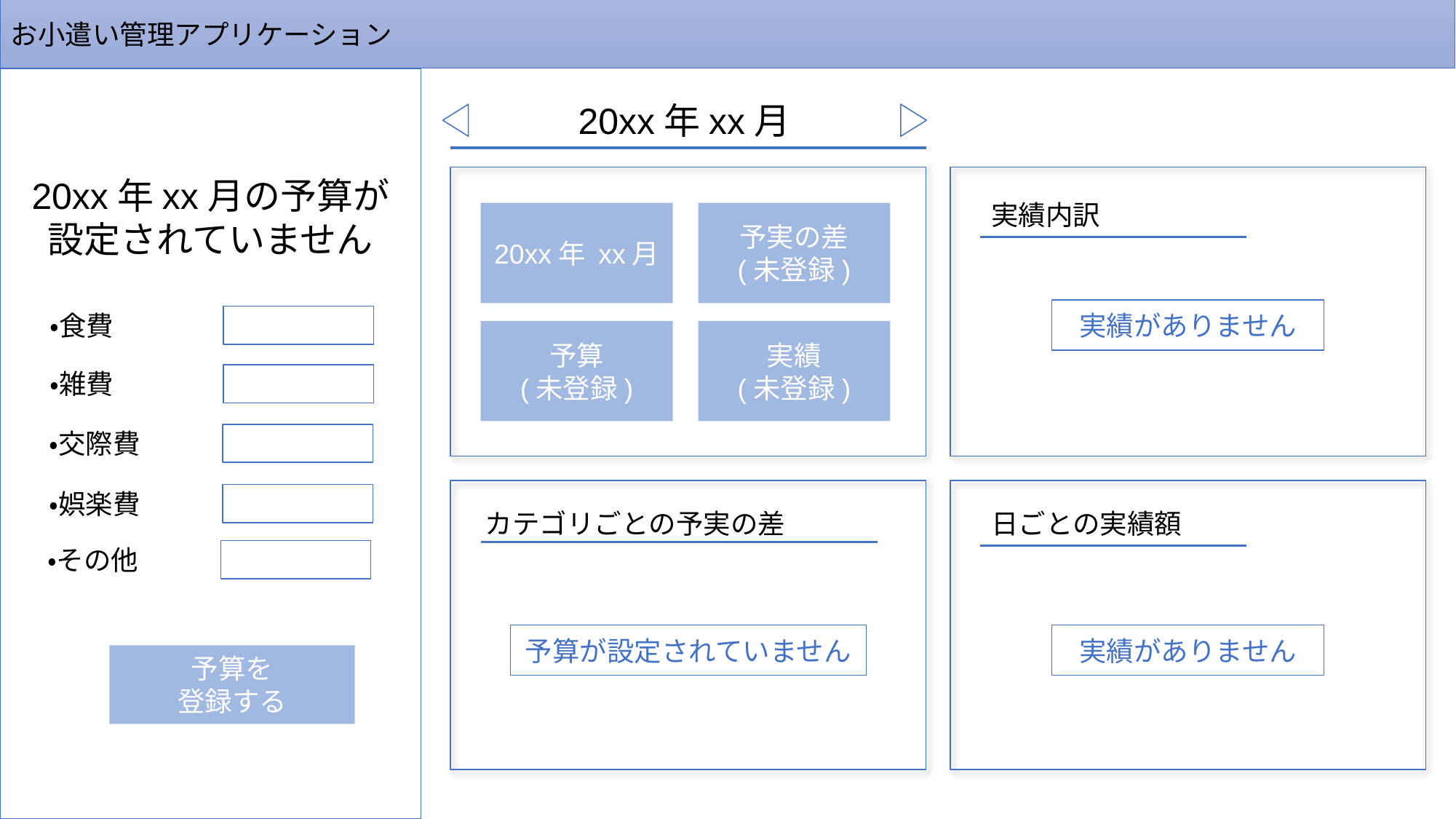

お小遣い管理アプリケーション

20xx年xx月

20xx年xx月の予算が
設定されていません

実績内訳
20xx年 xx月
予実の差
(未登録)
実績がありません
・食費

予算
(未登録)
実績
(未登録)
・雑費

・交際費

・娯楽費

カテゴリごとの予実の差
日ごとの実績額
・その他

実績がありません
予算が設定されていません
予算を
登録する